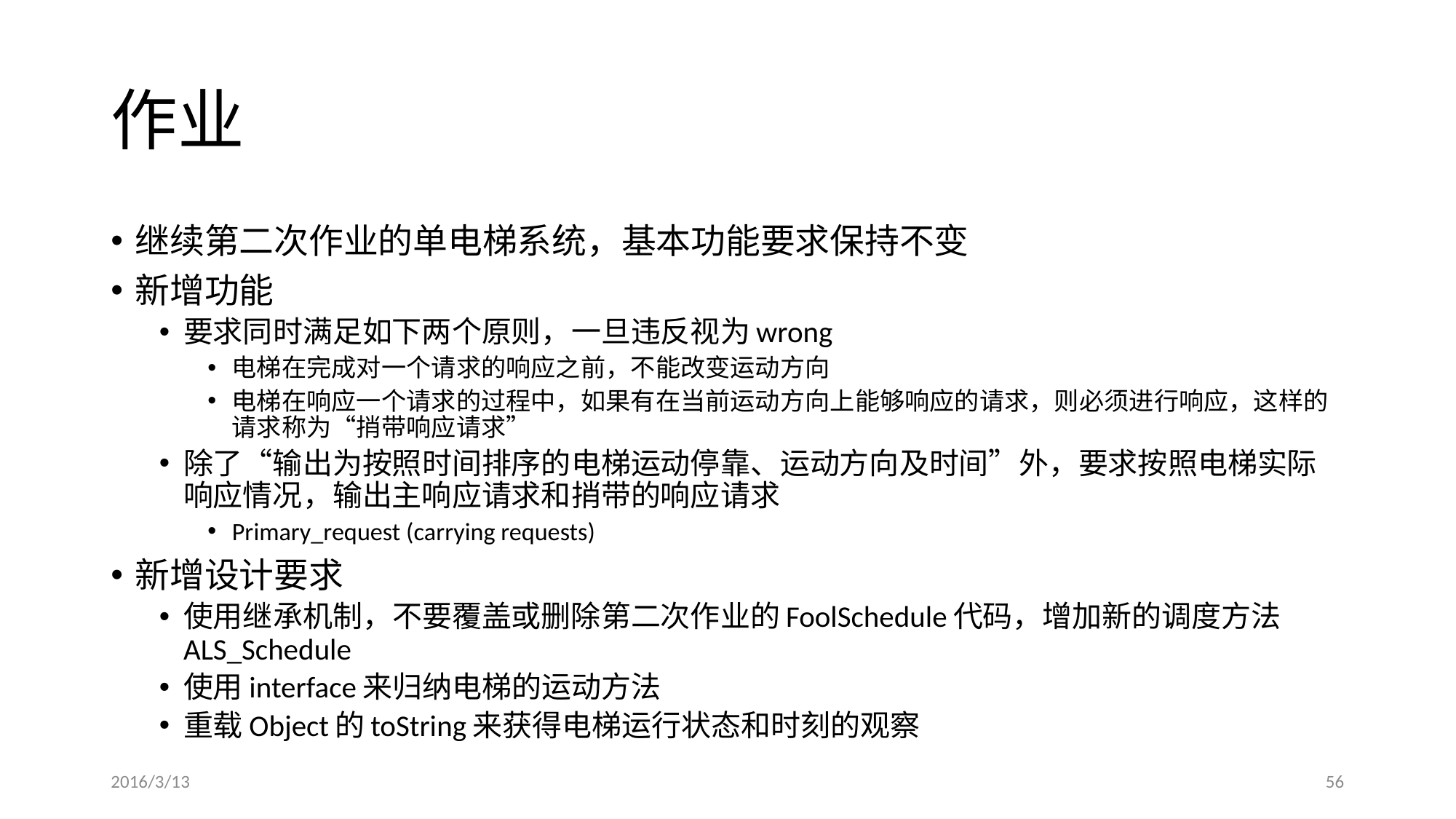

# 作业
继续第二次作业的单电梯系统，基本功能要求保持不变
新增功能
要求同时满足如下两个原则，一旦违反视为wrong
电梯在完成对一个请求的响应之前，不能改变运动方向
电梯在响应一个请求的过程中，如果有在当前运动方向上能够响应的请求，则必须进行响应，这样的请求称为“捎带响应请求”
除了“输出为按照时间排序的电梯运动停靠、运动方向及时间”外，要求按照电梯实际响应情况，输出主响应请求和捎带的响应请求
Primary_request (carrying requests)
新增设计要求
使用继承机制，不要覆盖或删除第二次作业的FoolSchedule代码，增加新的调度方法ALS_Schedule
使用interface来归纳电梯的运动方法
重载Object的toString来获得电梯运行状态和时刻的观察
2016/3/13
56